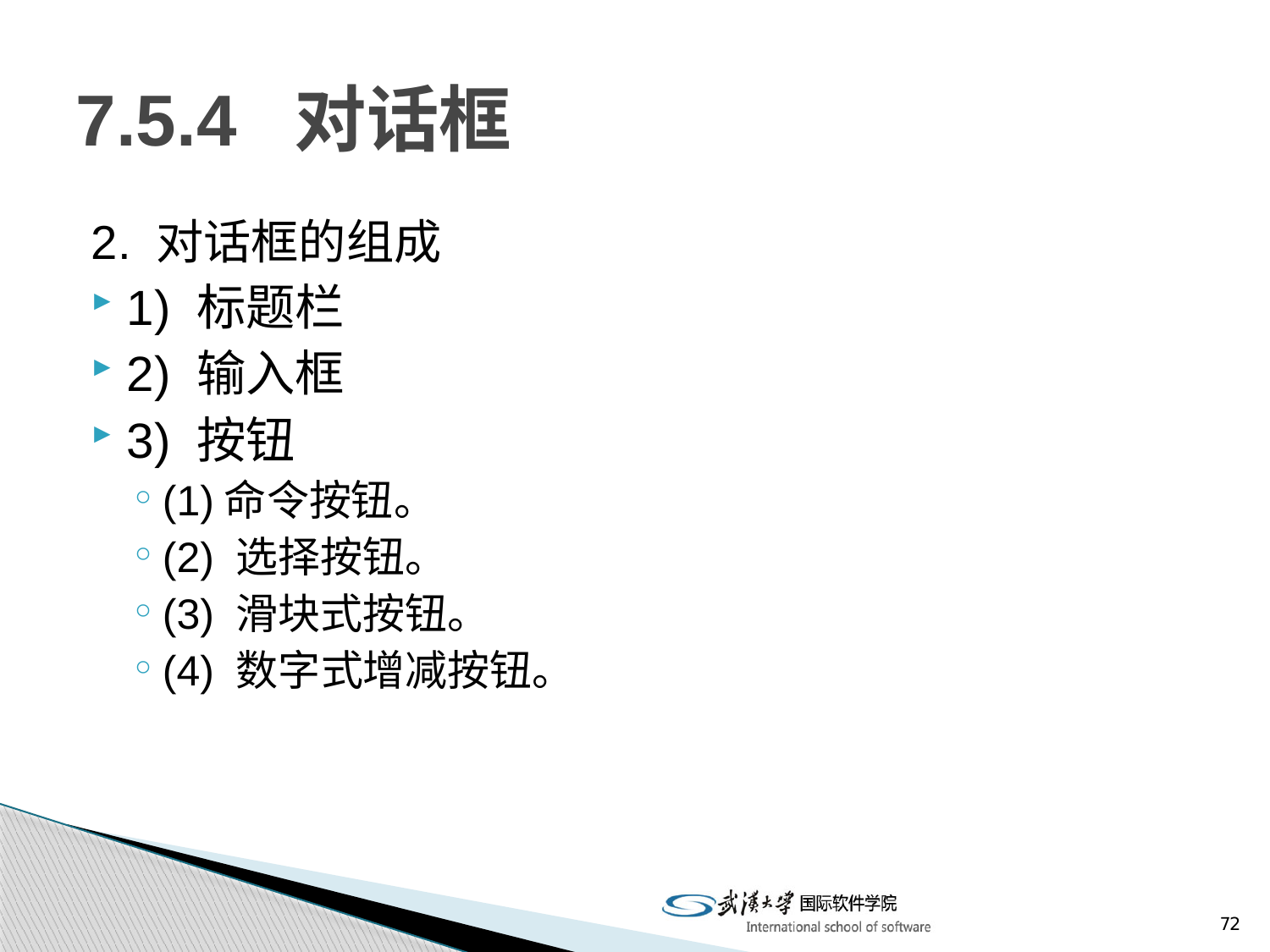

# 7.5.4  对话框
2. 对话框的组成
1) 标题栏
2) 输入框
3) 按钮
(1)命令按钮。
(2) 选择按钮。
(3) 滑块式按钮。
(4) 数字式增减按钮。

72